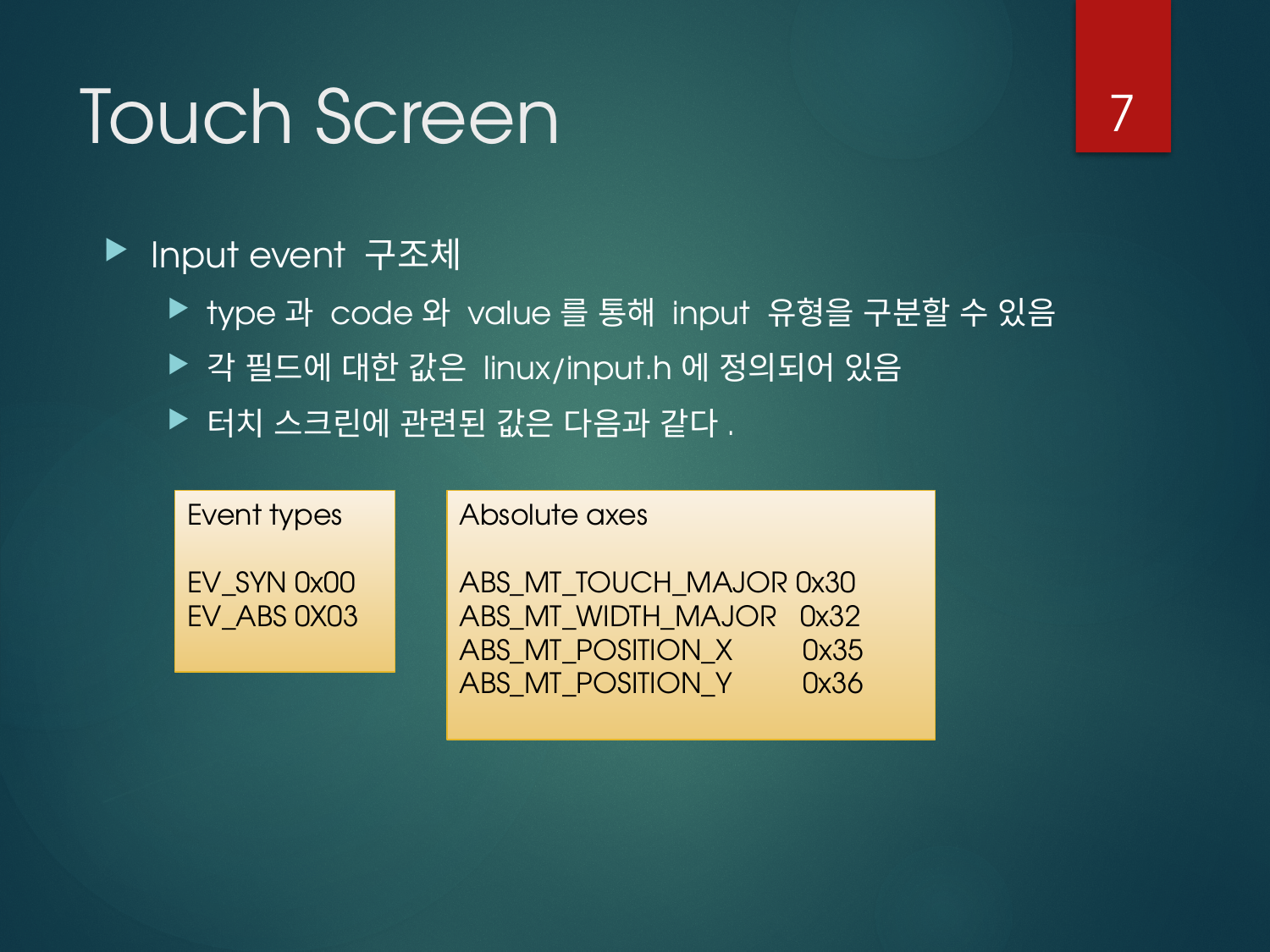

7
# Touch Screen
Input event 구조체
type과 code와 value를 통해 input 유형을 구분할 수 있음
각 필드에 대한 값은 linux/input.h에 정의되어 있음
터치 스크린에 관련된 값은 다음과 같다.

Event types

EV_SYN 0x00
EV_ABS 0X03

Absolute axes

ABS_MT_TOUCH_MAJOR 0x30
ABS_MT_WIDTH_MAJOR   0x32
ABS_MT_POSITION_X         0x35
ABS_MT_POSITION_Y         0x36